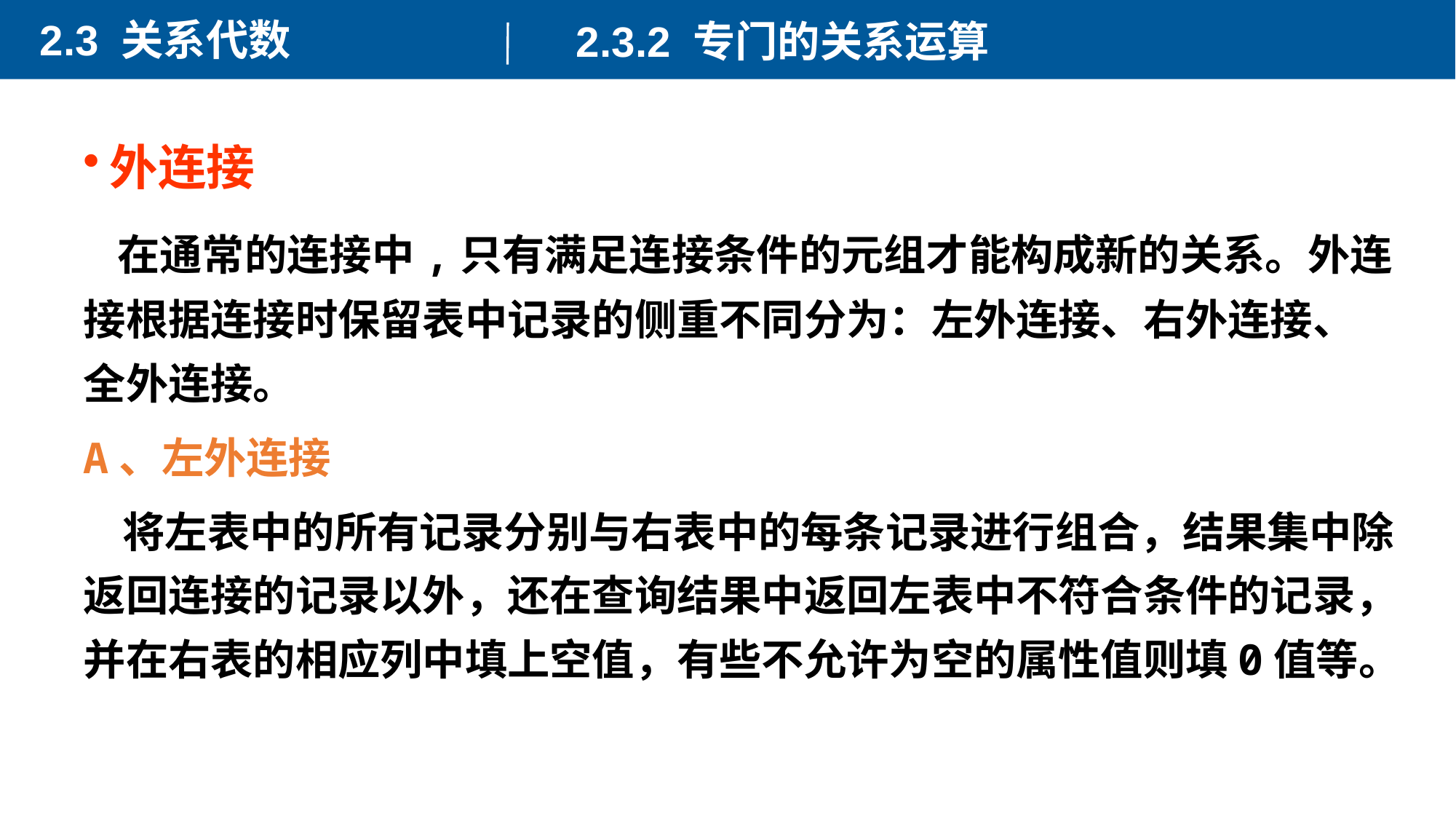

2.3 关系代数
2.3.2 专门的关系运算
外连接
  在通常的连接中,只有满足连接条件的元组才能构成新的关系。外连接根据连接时保留表中记录的侧重不同分为：左外连接、右外连接、全外连接。
A、左外连接
   将左表中的所有记录分别与右表中的每条记录进行组合，结果集中除返回连接的记录以外，还在查询结果中返回左表中不符合条件的记录，并在右表的相应列中填上空值，有些不允许为空的属性值则填0值等。